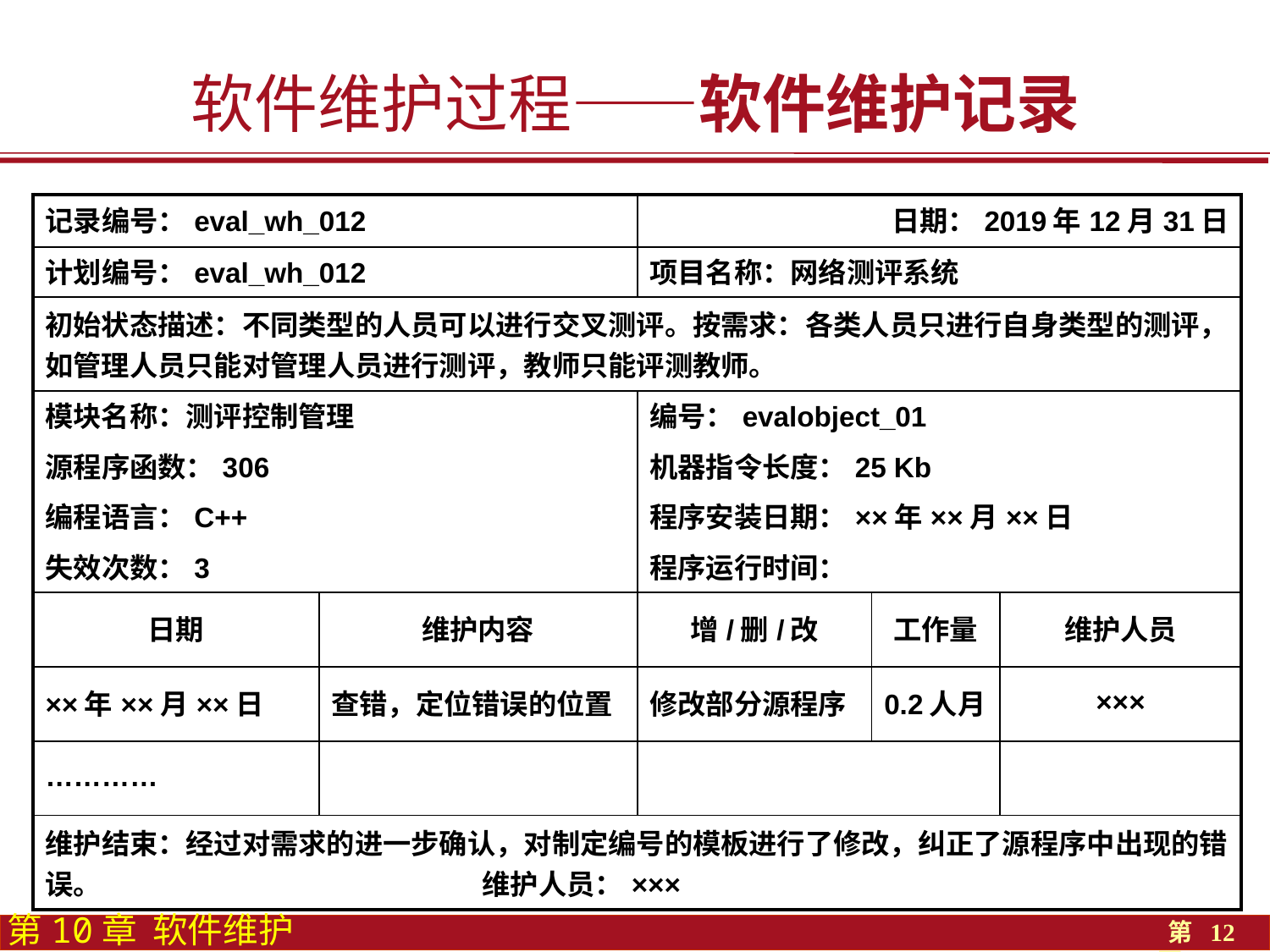

软件维护过程——软件维护记录
| 记录编号：eval\_wh\_012 |  | 日期：2019年12月31日 |  |  |
| --- | --- | --- | --- | --- |
| 计划编号：eval\_wh\_012 |  | 项目名称：网络测评系统 |  |  |
| 初始状态描述：不同类型的人员可以进行交叉测评。按需求：各类人员只进行自身类型的测评，如管理人员只能对管理人员进行测评，教师只能评测教师。 |  |  |  |  |
| 模块名称：测评控制管理 源程序函数：306 编程语言：C++ 失效次数：3 |  | 编号：evalobject\_01 机器指令长度：25 Kb 程序安装日期：××年××月××日 程序运行时间： |  |  |
| 日期 | 维护内容 | 增/删/改 | 工作量 | 维护人员 |
| ××年××月××日 | 查错，定位错误的位置 | 修改部分源程序 | 0.2人月 | ××× |
| ………… |  |  |  |  |
| 维护结束：经过对需求的进一步确认，对制定编号的模板进行了修改，纠正了源程序中出现的错误。 维护人员：××× |  |  |  |  |